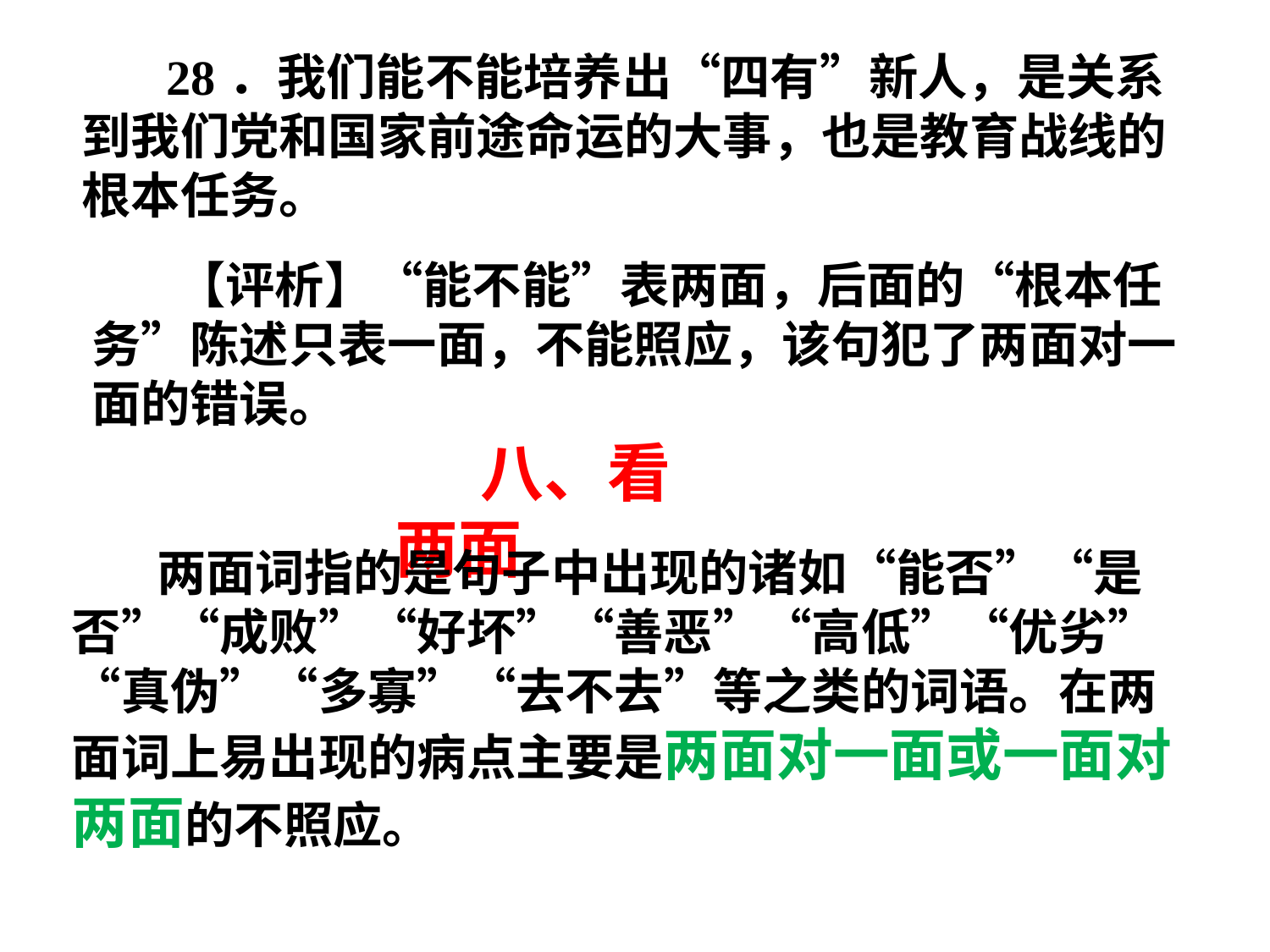

28．我们能不能培养出“四有”新人，是关系到我们党和国家前途命运的大事，也是教育战线的根本任务。
【评析】“能不能”表两面，后面的“根本任务”陈述只表一面，不能照应，该句犯了两面对一面的错误。
八、看两面
两面词指的是句子中出现的诸如“能否”“是否”“成败”“好坏”“善恶”“高低”“优劣”“真伪”“多寡”“去不去”等之类的词语。在两面词上易出现的病点主要是两面对一面或一面对两面的不照应。